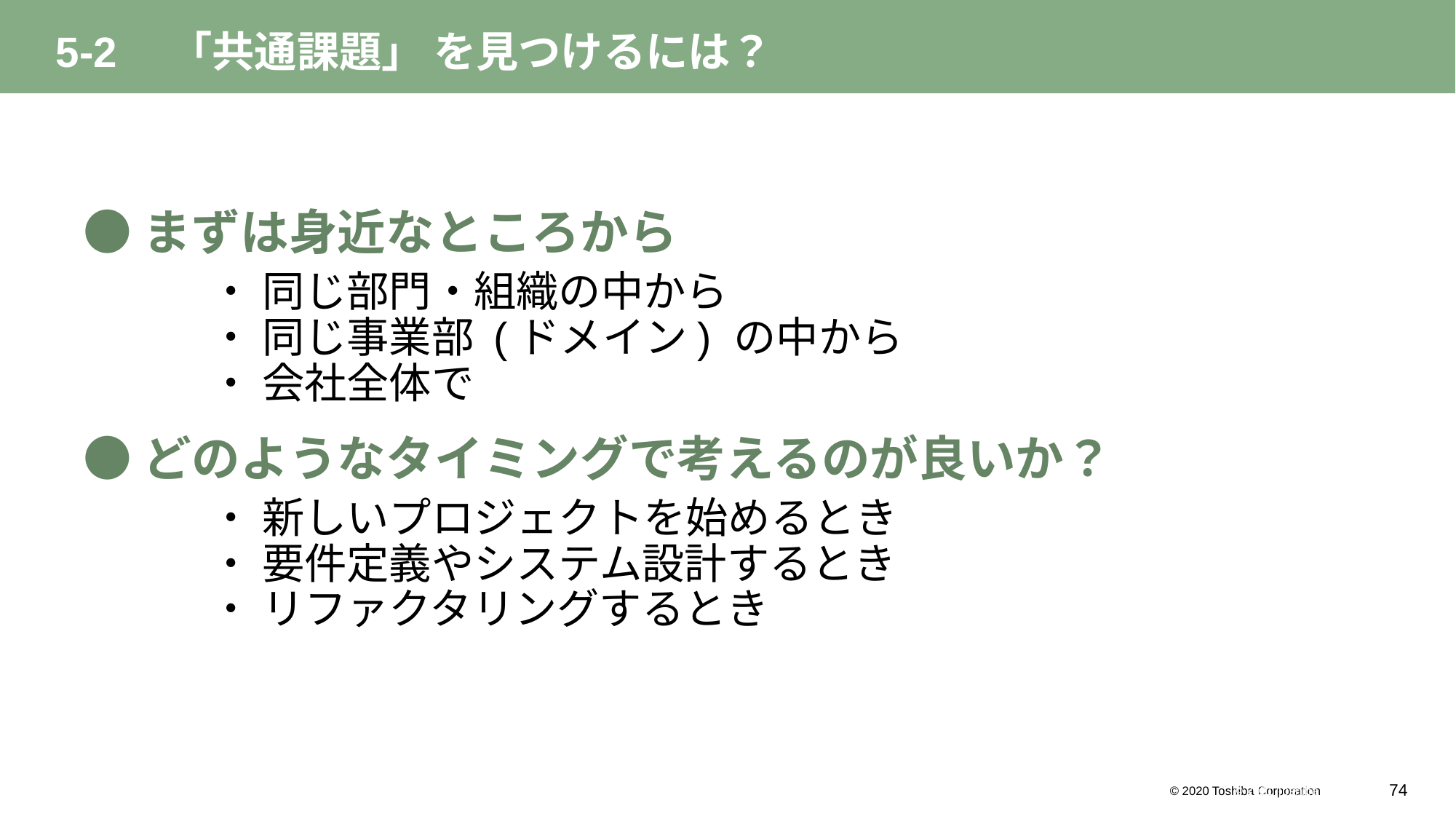

5-2　「共通課題」 を見つけるには？
●まずは身近なところから
　　　・ 同じ部門・組織の中から
　　　・ 同じ事業部 (ドメイン) の中から
　　　・ 会社全体で
●どのようなタイミングで考えるのが良いか？
　　　・ 新しいプロジェクトを始めるとき
　　　・ 要件定義やシステム設計するとき
　　　・ リファクタリングするとき
74
© 2021 Toshiba Corporation